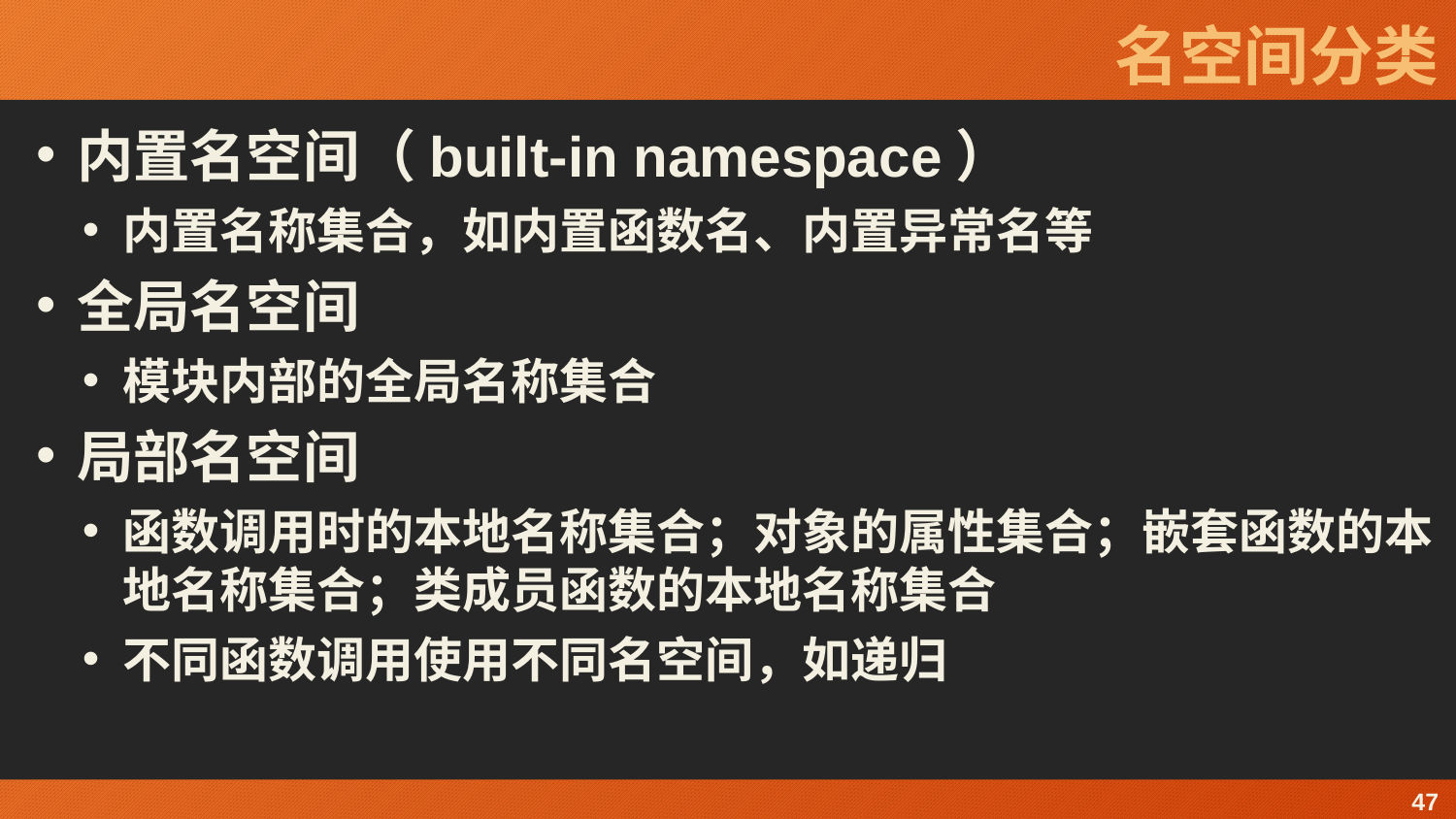

# 名空间分类
内置名空间（built-in namespace）
内置名称集合，如内置函数名、内置异常名等
全局名空间
模块内部的全局名称集合
局部名空间
函数调用时的本地名称集合；对象的属性集合；嵌套函数的本地名称集合；类成员函数的本地名称集合
不同函数调用使用不同名空间，如递归
47